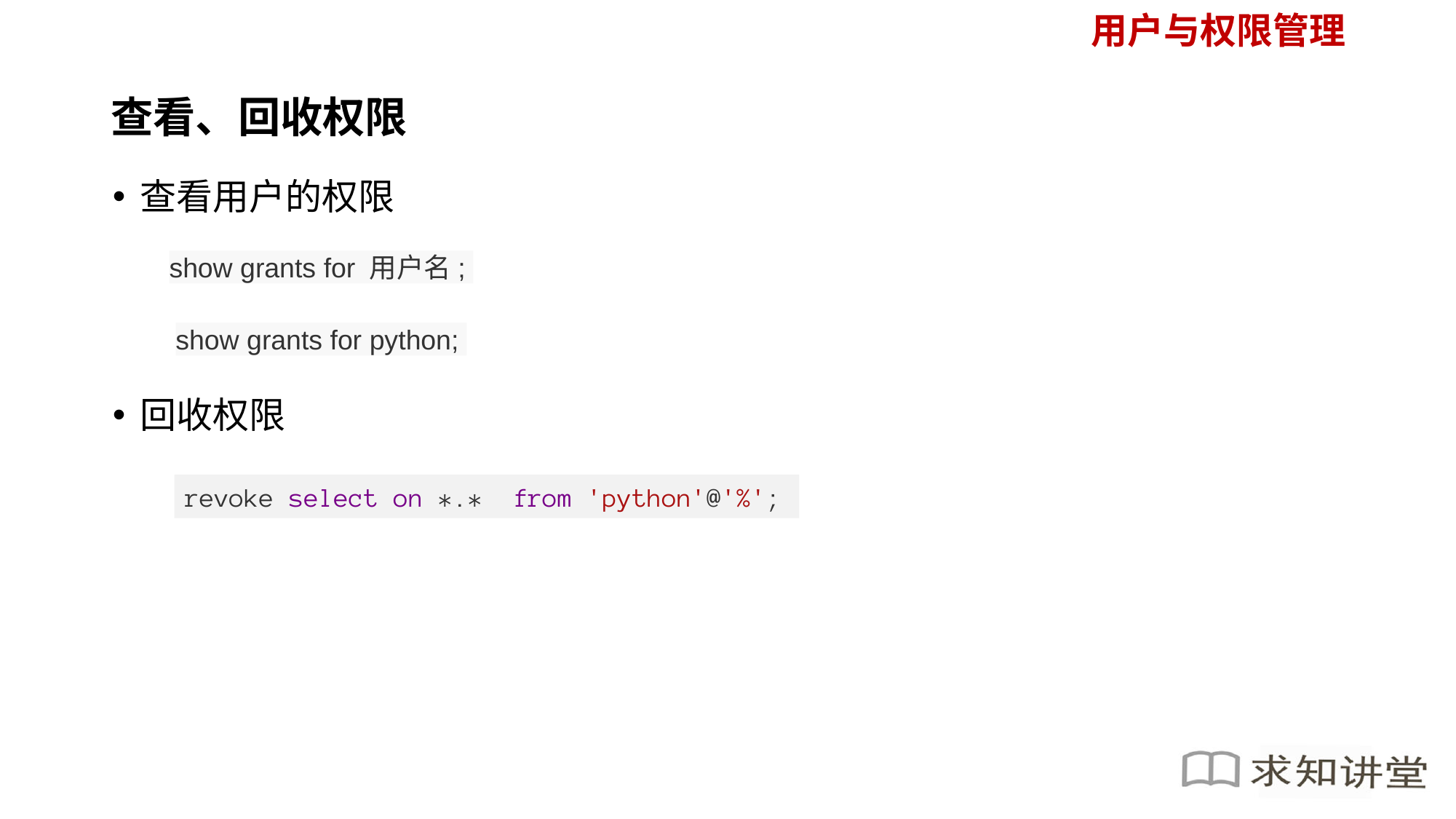

用户与权限管理
# 查看、回收权限
查看用户的权限

回收权限
show grants for 用户名;
show grants for python;
revoke select on *.*  from 'python'@'%';